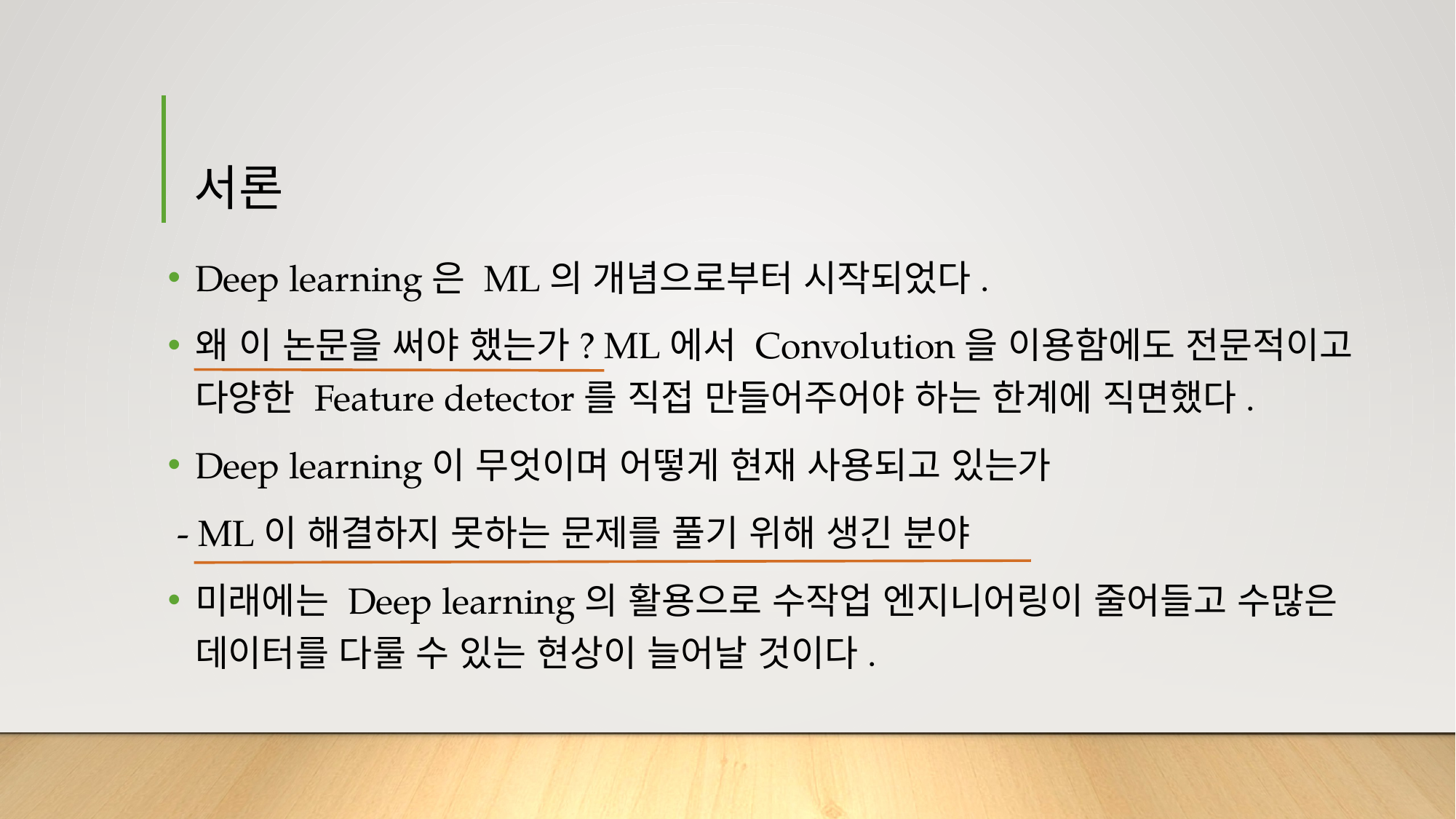

# 서론
Deep learning은 ML의 개념으로부터 시작되었다.
왜 이 논문을 써야 했는가? ML에서 Convolution을 이용함에도 전문적이고 다양한 Feature detector를 직접 만들어주어야 하는 한계에 직면했다.
Deep learning이 무엇이며 어떻게 현재 사용되고 있는가
 - ML이 해결하지 못하는 문제를 풀기 위해 생긴 분야
미래에는 Deep learning의 활용으로 수작업 엔지니어링이 줄어들고 수많은 데이터를 다룰 수 있는 현상이 늘어날 것이다.